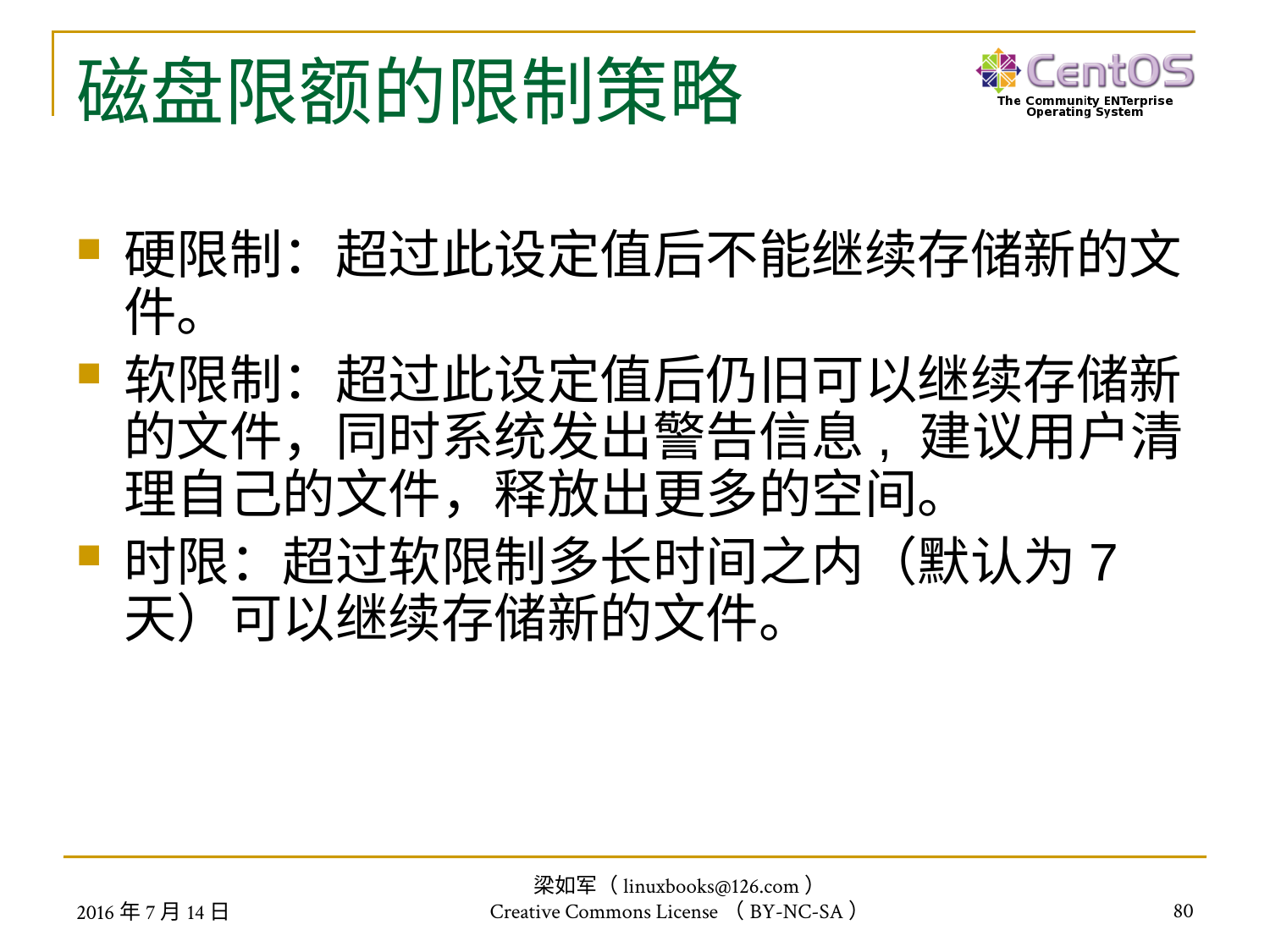

# 磁盘限额的限制策略
硬限制：超过此设定值后不能继续存储新的文件。
软限制：超过此设定值后仍旧可以继续存储新的文件，同时系统发出警告信息, 建议用户清理自己的文件，释放出更多的空间。
时限：超过软限制多长时间之内（默认为7天）可以继续存储新的文件。

梁如军（linuxbooks@126.com）
Creative Commons License（BY-NC-SA）
2016年7月14日
80